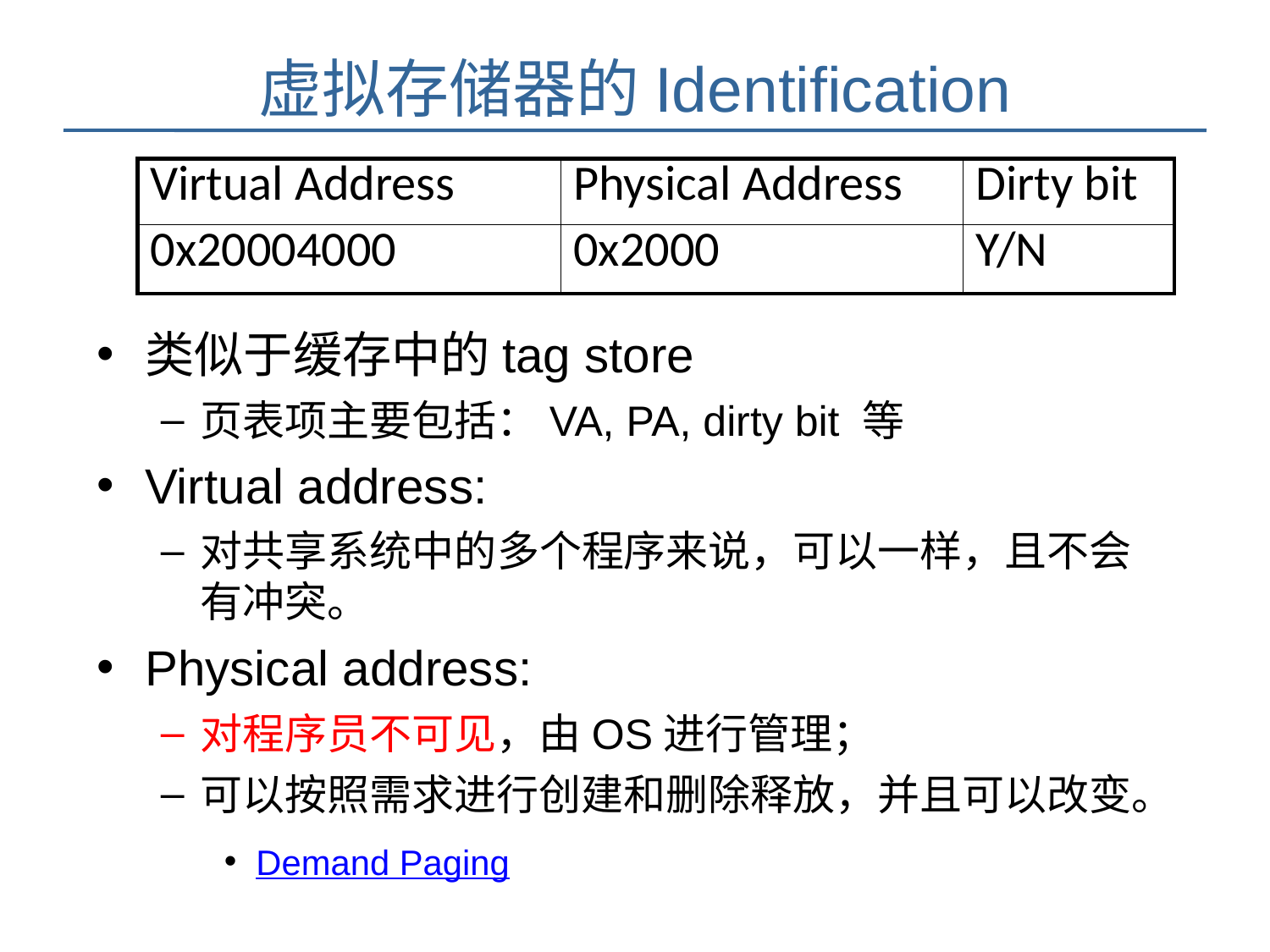

# 虚拟存储器的Identification
| Virtual Address | Physical Address | Dirty bit |
| --- | --- | --- |
| 0x20004000 | 0x2000 | Y/N |
类似于缓存中的tag store
页表项主要包括：VA, PA, dirty bit 等
Virtual address:
对共享系统中的多个程序来说，可以一样，且不会有冲突。
Physical address:
对程序员不可见，由OS进行管理；
可以按照需求进行创建和删除释放，并且可以改变。
Demand Paging